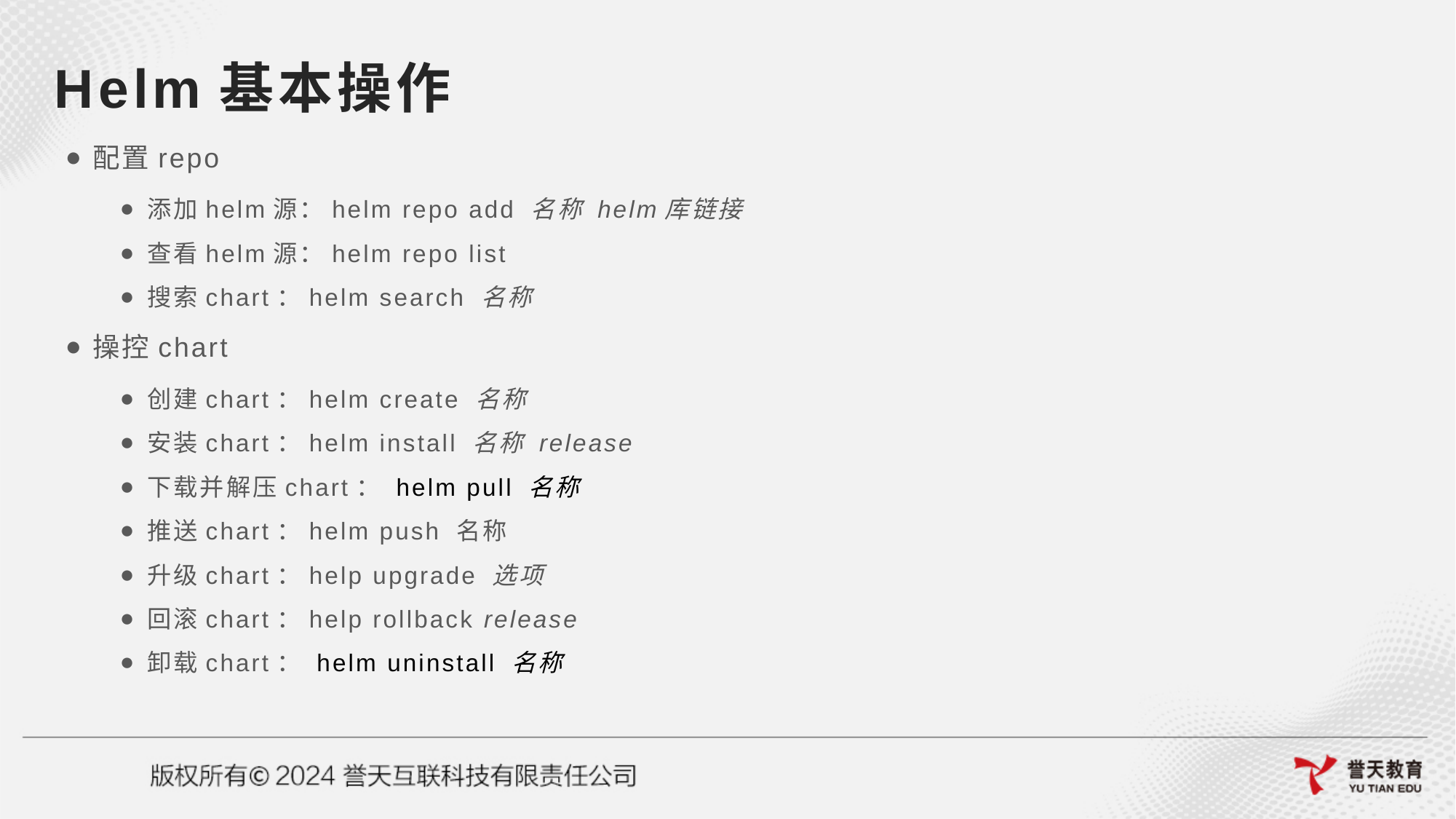

# Helm基本操作
配置repo
添加helm源：helm repo add 名称 helm库链接
查看helm源：helm repo list
搜索chart：helm search 名称
操控chart
创建chart：helm create 名称
安装chart：helm install 名称 release
下载并解压chart： helm pull 名称
推送chart：helm push 名称
升级chart：help upgrade 选项
回滚chart：help rollback release
卸载chart： helm uninstall 名称